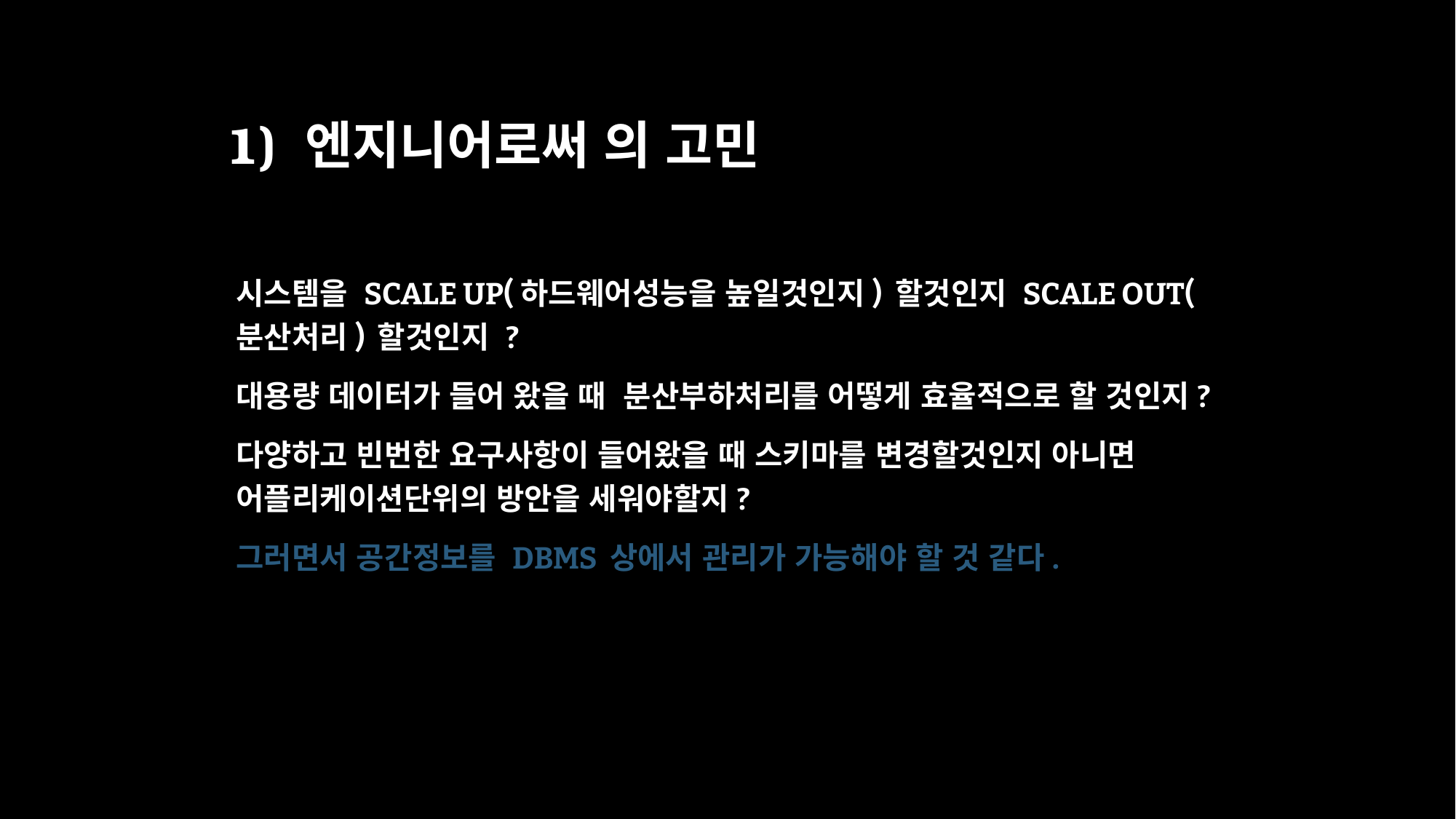

# 1) 엔지니어로써 의 고민
시스템을 SCALE UP(하드웨어성능을 높일것인지) 할것인지 SCALE OUT(분산처리) 할것인지 ?
대용량 데이터가 들어 왔을 때  분산부하처리를 어떻게 효율적으로 할 것인지?
다양하고 빈번한 요구사항이 들어왔을 때 스키마를 변경할것인지 아니면         어플리케이션단위의 방안을 세워야할지?
그러면서 공간정보를 DBMS 상에서 관리가 가능해야 할 것 같다.